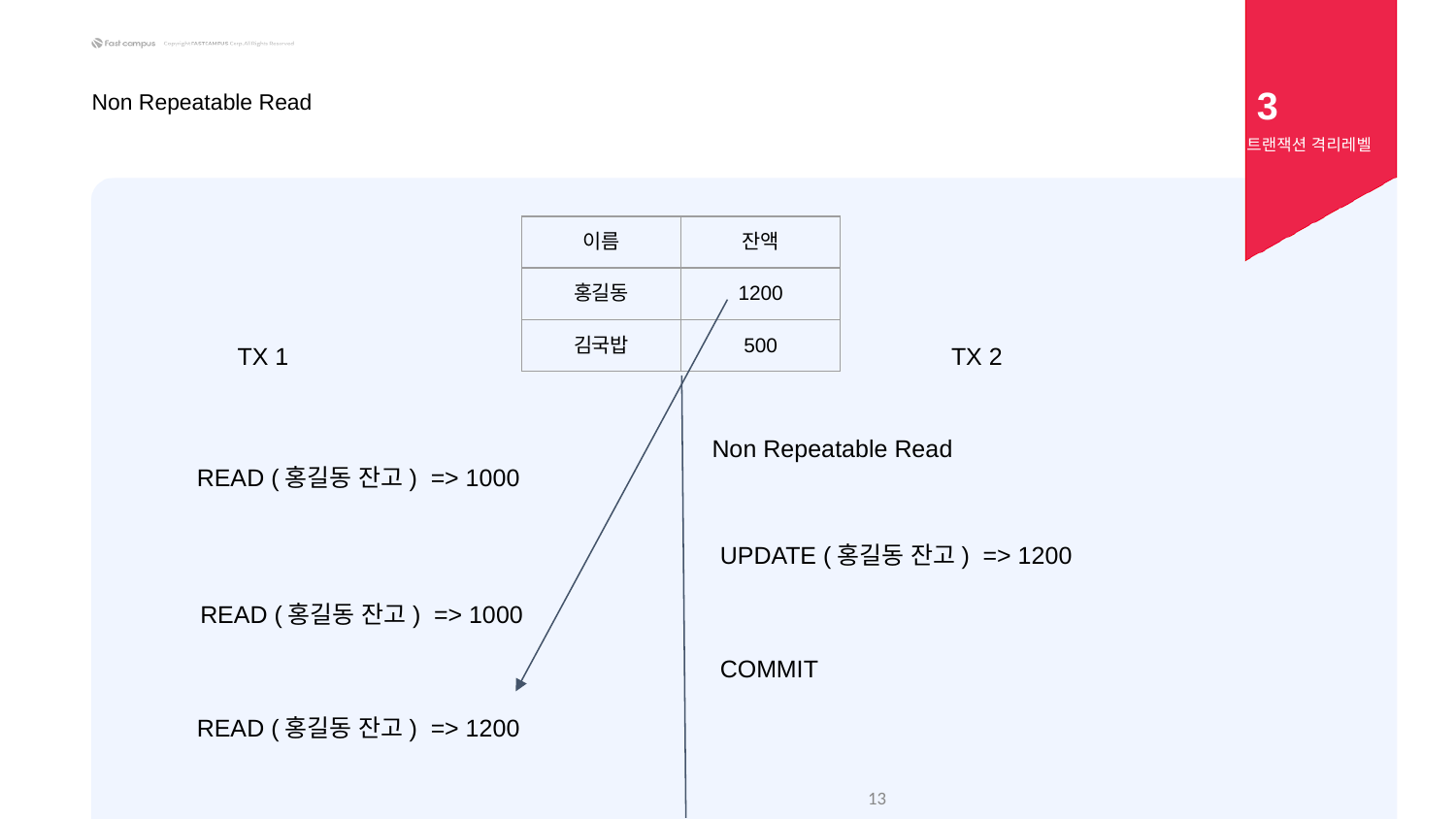

3
Non Repeatable Read
트랜잭션 격리레벨
| 이름 | 잔액 |
| --- | --- |
| 홍길동 | 1200 |
| 김국밥 | 500 |
TX 1
TX 2
Non Repeatable Read
READ (홍길동 잔고)  => 1000
UPDATE (홍길동 잔고)  => 1200
READ (홍길동 잔고)  => 1000
COMMIT
READ (홍길동 잔고)  => 1200
13